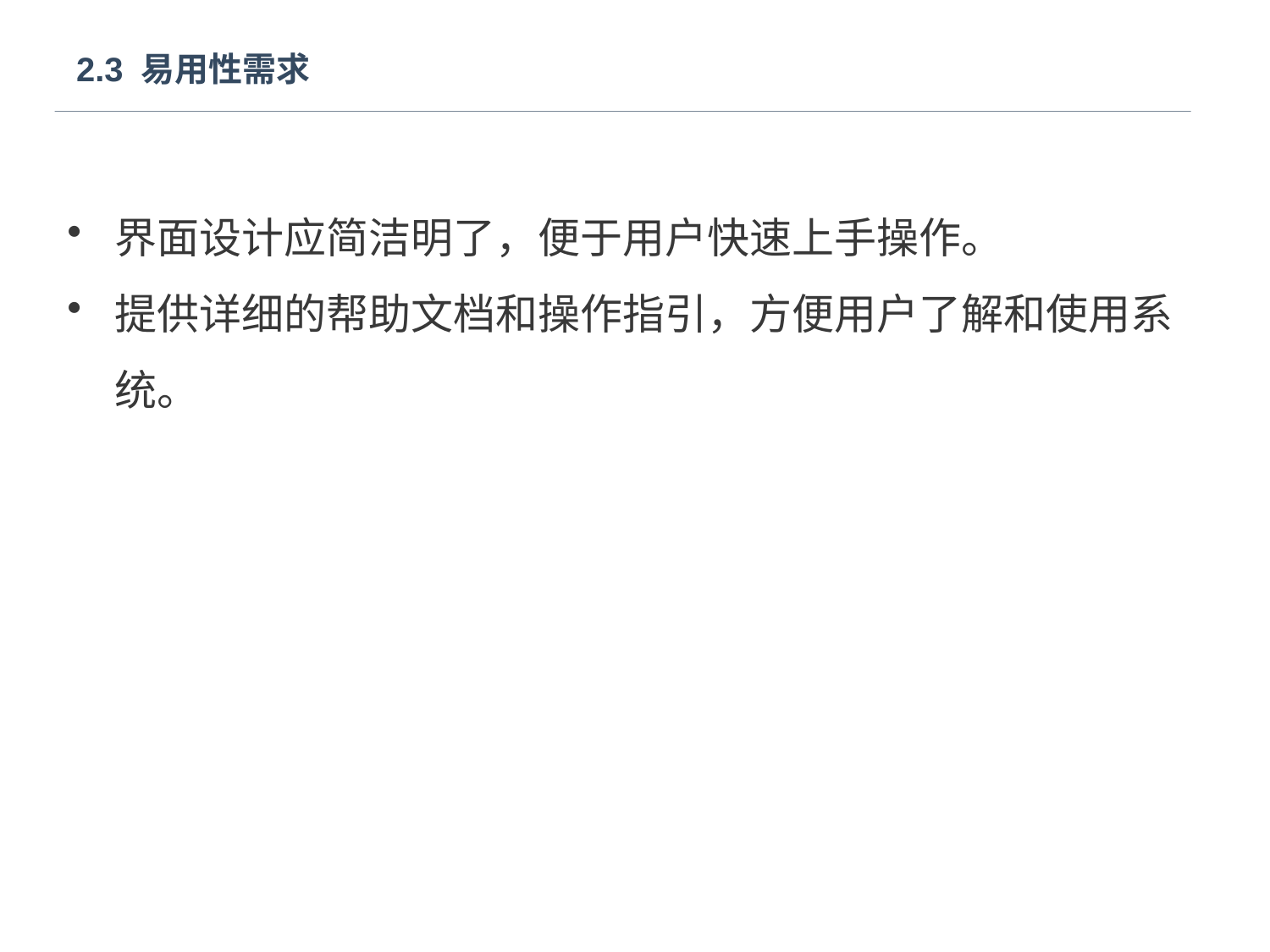

2.3 易用性需求

界面设计应简洁明了，便于用户快速上手操作。
提供详细的帮助文档和操作指引，方便用户了解和使用系统。